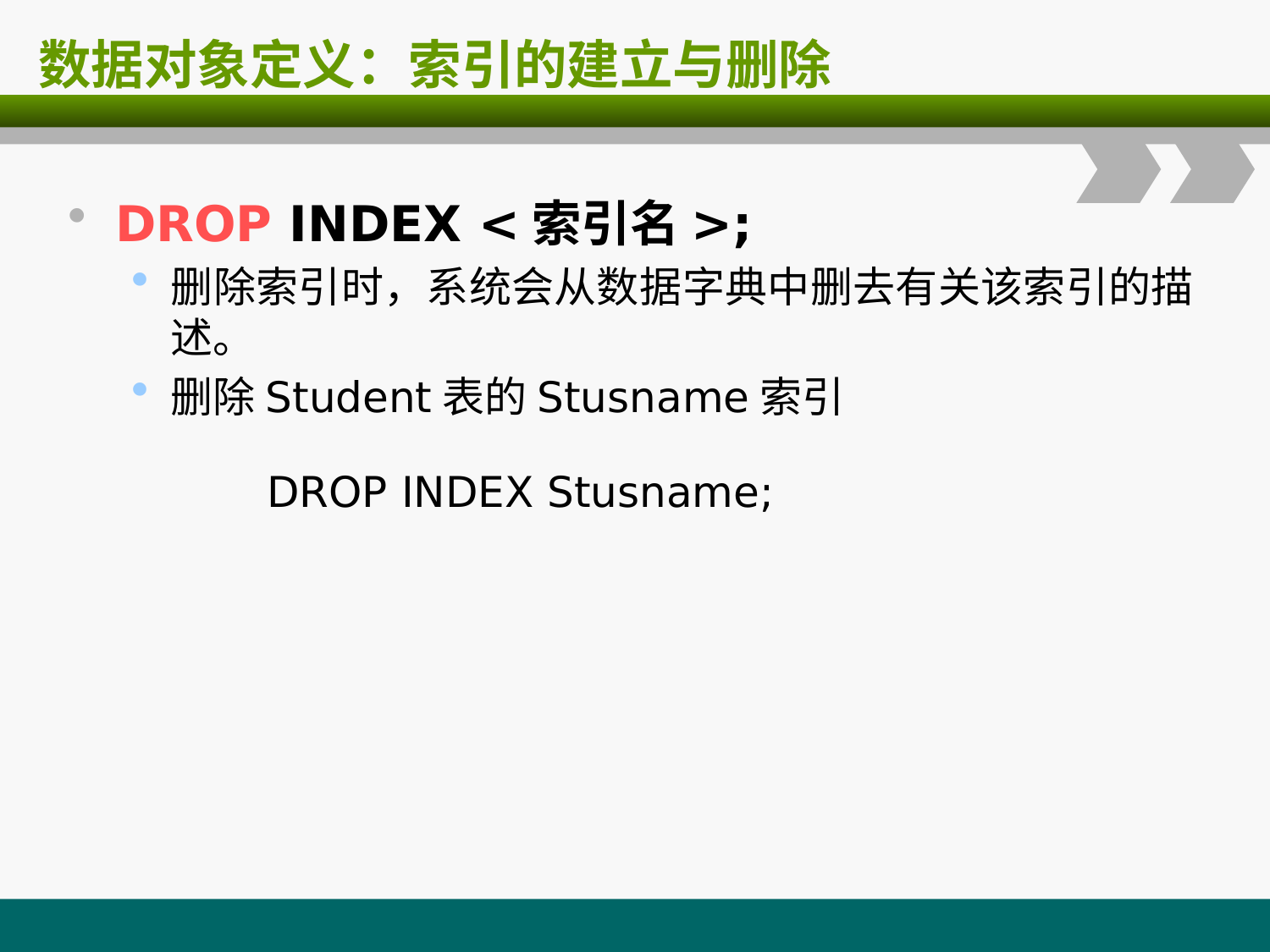

# 数据对象定义：索引的建立与删除
DROP INDEX <索引名>;
删除索引时，系统会从数据字典中删去有关该索引的描述。
删除Student表的Stusname索引
	   DROP INDEX Stusname;